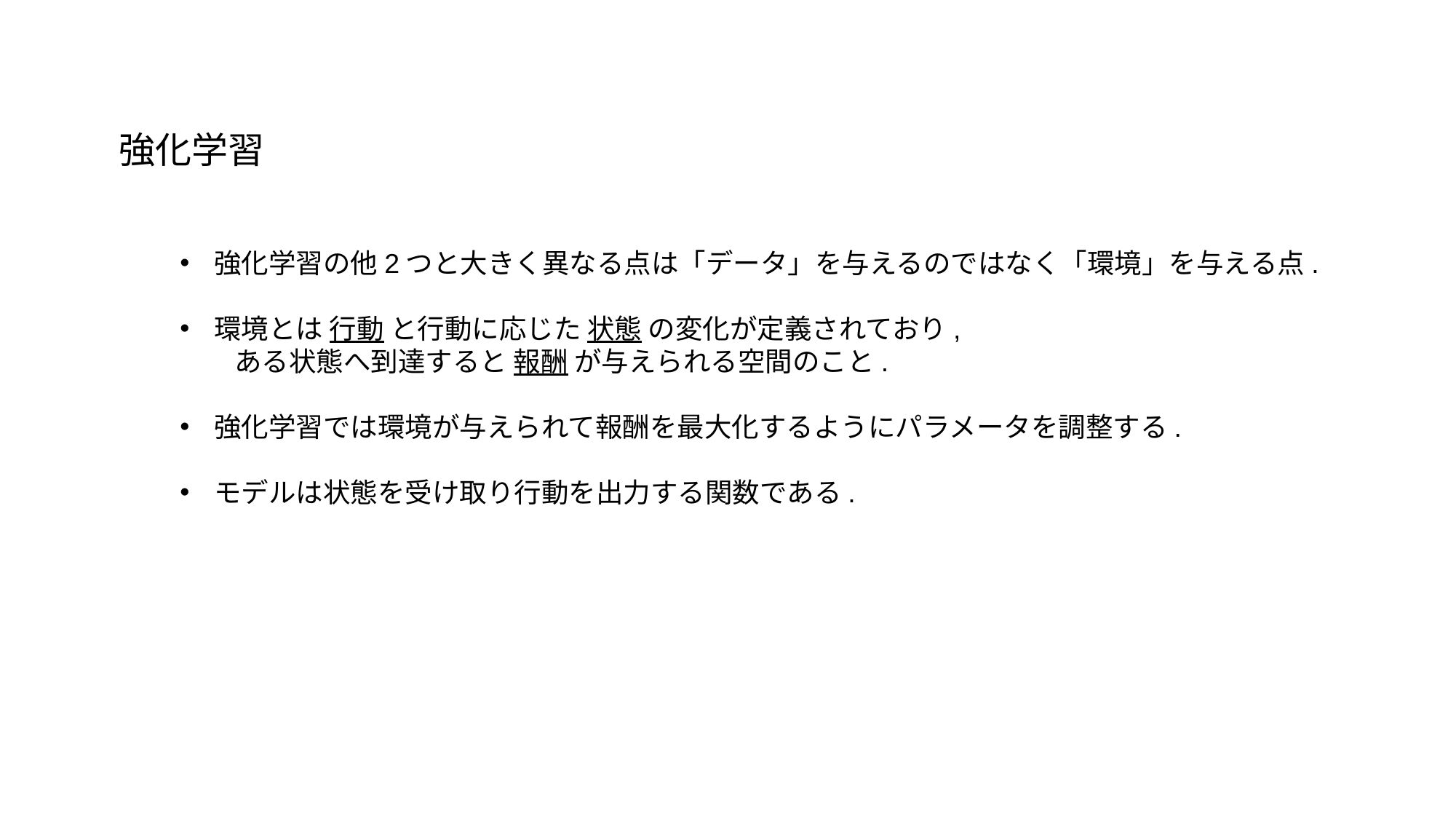

強化学習
強化学習の他2つと大きく異なる点は「データ」を与えるのではなく「環境」を与える点.

環境とは 行動 と行動に応じた 状態 の変化が定義されており,
　　ある状態へ到達すると 報酬 が与えられる空間のこと.

強化学習では環境が与えられて報酬を最大化するようにパラメータを調整する.

モデルは状態を受け取り行動を出力する関数である.